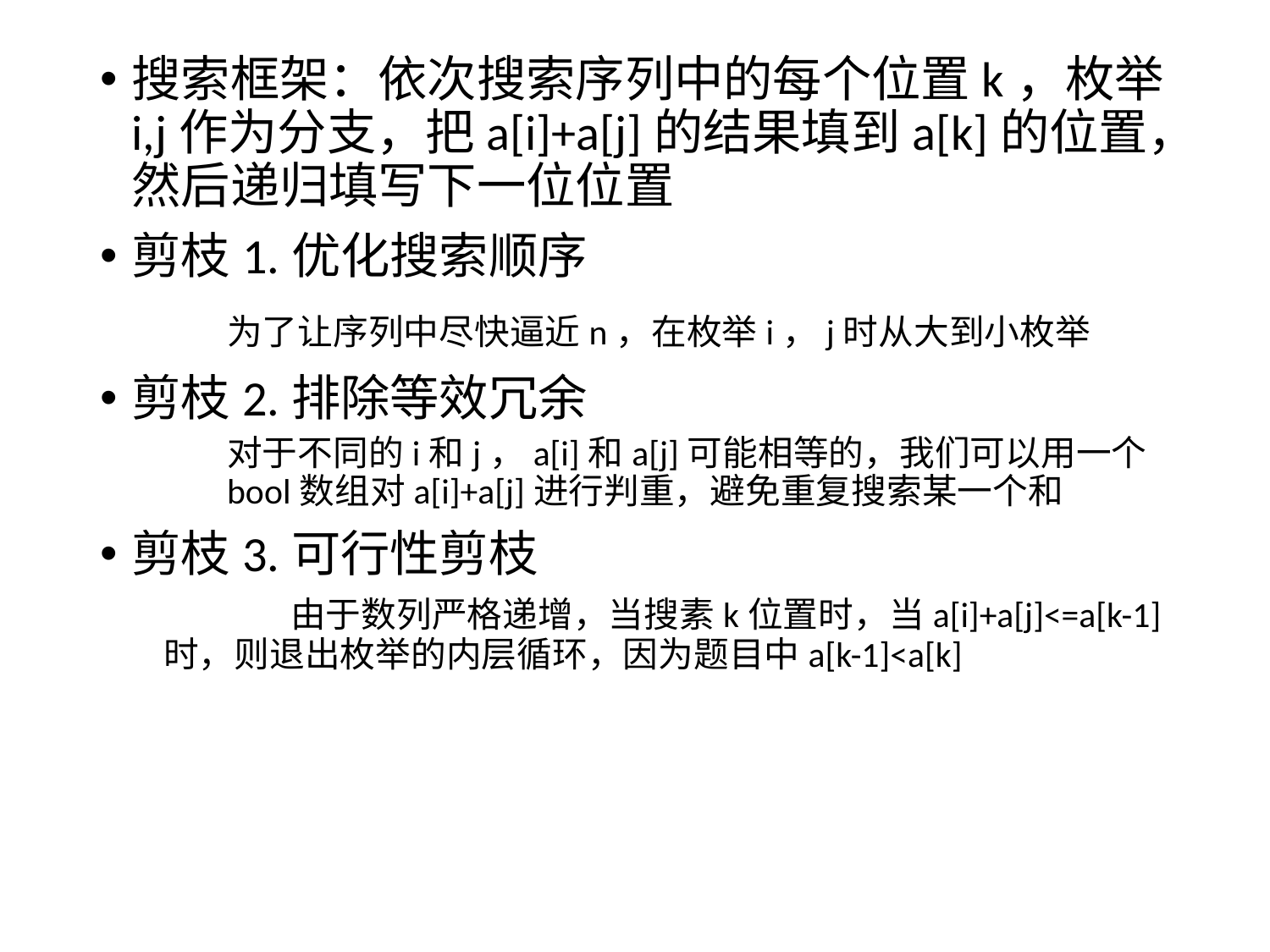

搜索框架：依次搜索序列中的每个位置k，枚举i,j作为分支，把a[i]+a[j]的结果填到a[k]的位置，然后递归填写下一位位置
剪枝1.优化搜索顺序
   	为了让序列中尽快逼近n，在枚举i，j时从大到小枚举
剪枝2.排除等效冗余
对于不同的i和j，a[i]和a[j]可能相等的，我们可以用一个bool数组对a[i]+a[j]进行判重，避免重复搜索某一个和
剪枝3.可行性剪枝
	由于数列严格递增，当搜素k位置时，当a[i]+a[j]<=a[k-1]时，则退出枚举的内层循环，因为题目中a[k-1]<a[k]